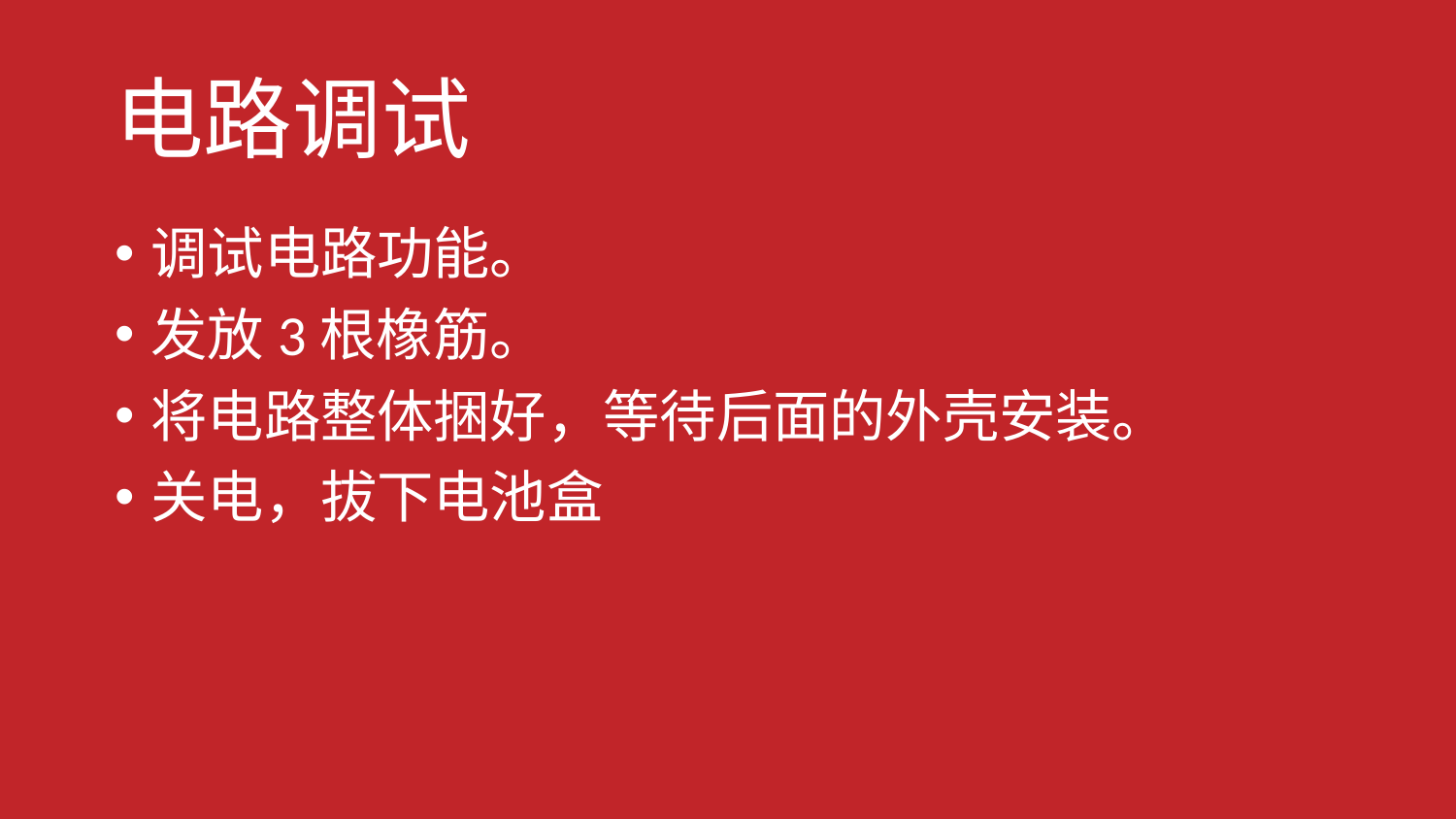

# 电路调试
调试电路功能。
发放3根橡筋。
将电路整体捆好，等待后面的外壳安装。
关电，拔下电池盒